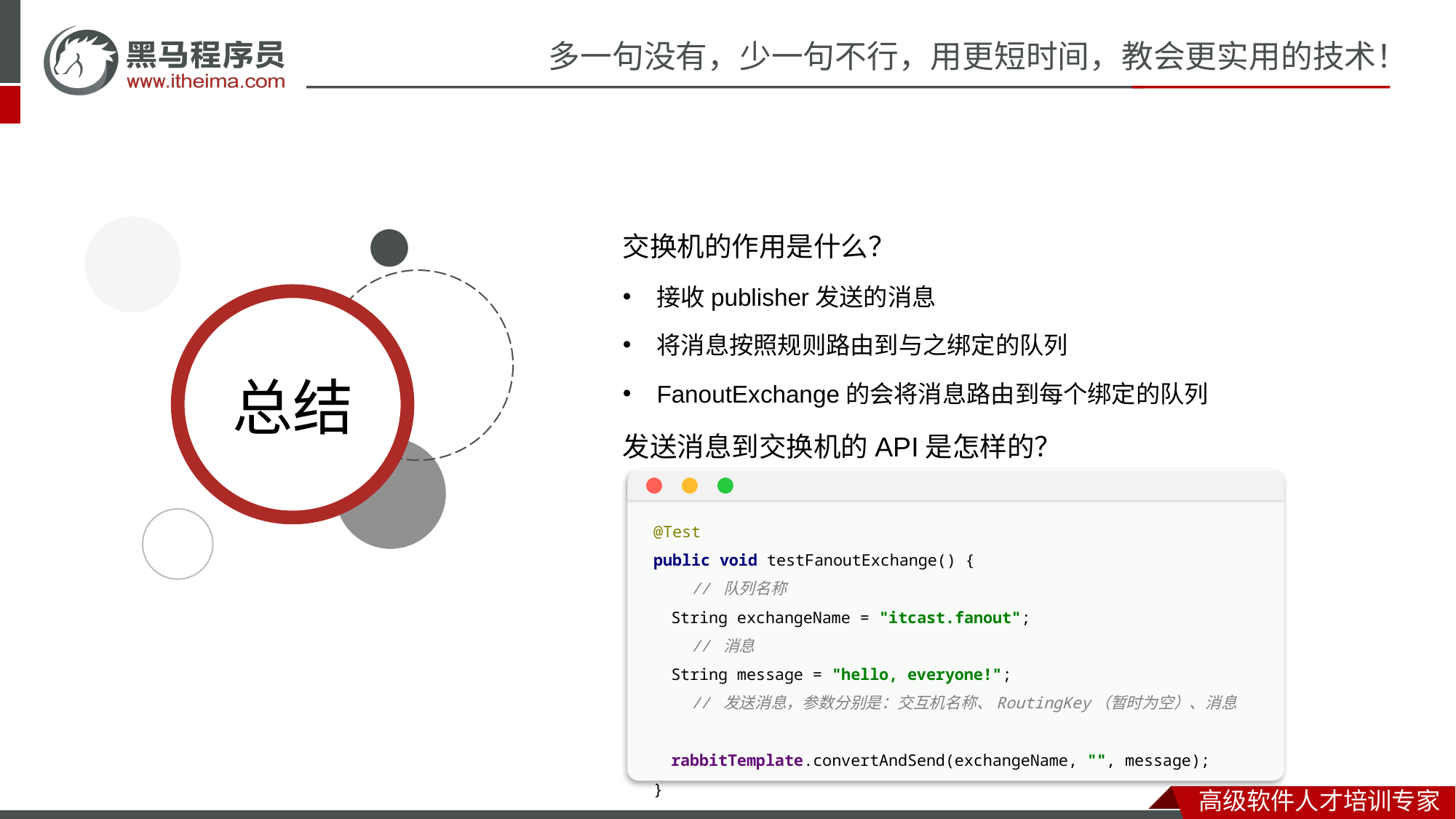

交换机的作用是什么？
接收publisher发送的消息
将消息按照规则路由到与之绑定的队列
FanoutExchange的会将消息路由到每个绑定的队列
发送消息到交换机的API是怎样的？

@Test
public void testFanoutExchange() {
    // 队列名称
    String exchangeName = "itcast.fanout";
    // 消息
    String message = "hello, everyone!";
    // 发送消息，参数分别是：交互机名称、RoutingKey（暂时为空）、消息
    rabbitTemplate.convertAndSend(exchangeName, "", message);
}